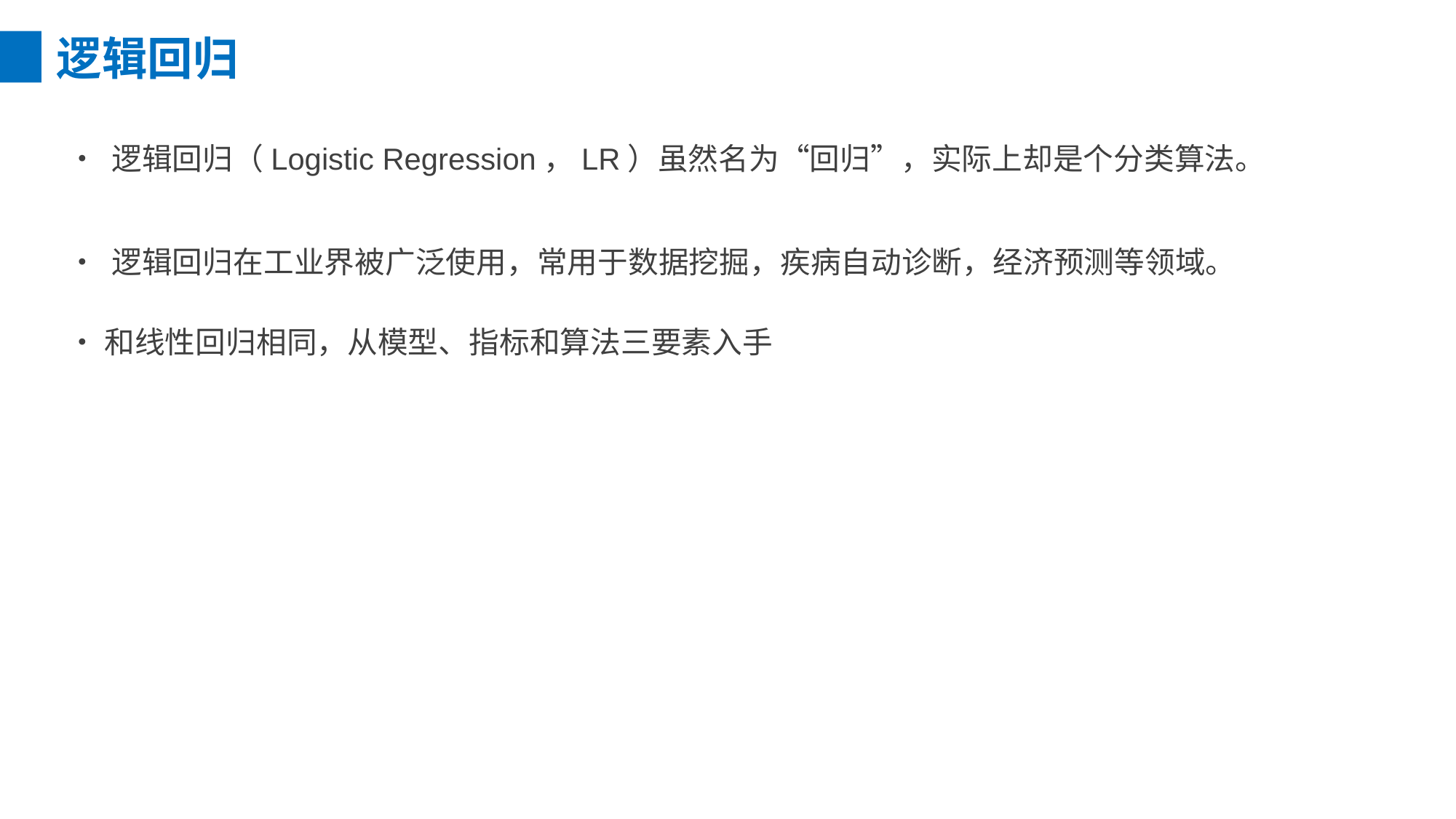

逻辑回归
• 逻辑回归（Logistic Regression，LR）虽然名为“回归”，实际上却是个分类算法。

• 逻辑回归在工业界被广泛使用，常用于数据挖掘，疾病自动诊断，经济预测等领域。
• 和线性回归相同，从模型、指标和算法三要素入手